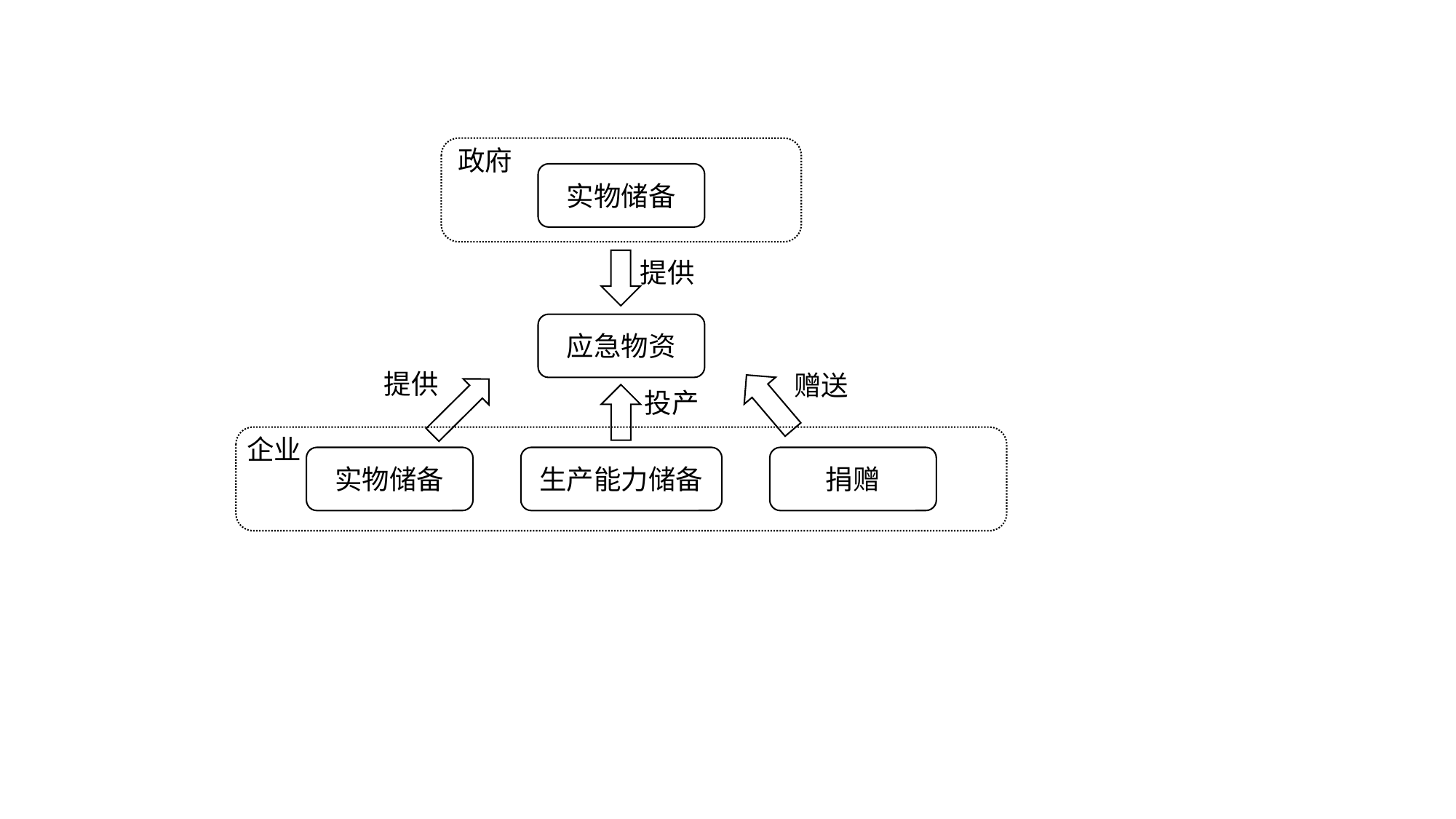

政府
实物储备

提供
应急物资
提供
赠送

投产

企业
捐赠
生产能力储备
实物储备